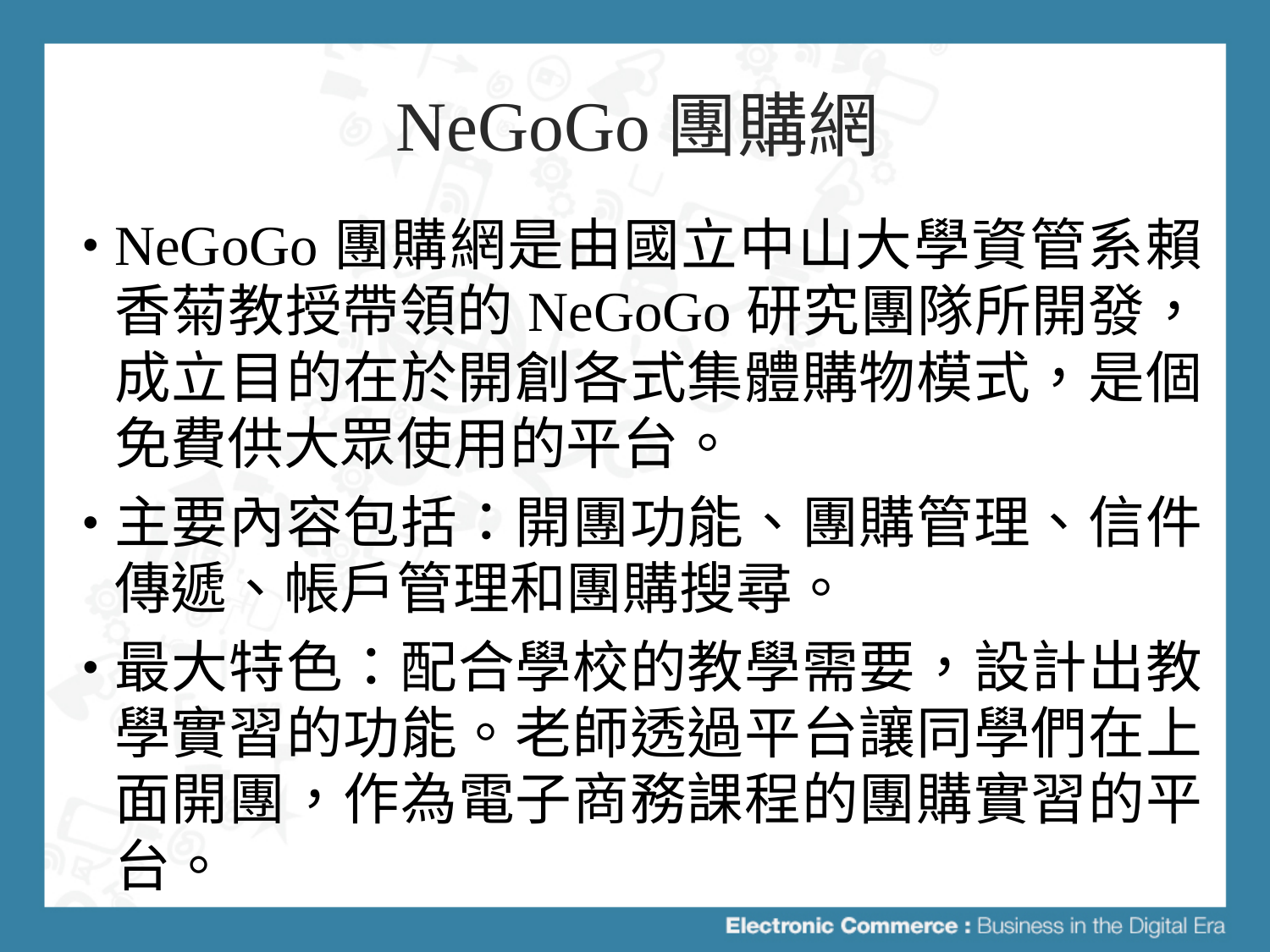

# NeGoGo團購網
NeGoGo團購網是由國立中山大學資管系賴香菊教授帶領的NeGoGo研究團隊所開發，成立目的在於開創各式集體購物模式，是個免費供大眾使用的平台。
主要內容包括：開團功能、團購管理、信件傳遞、帳戶管理和團購搜尋。
最大特色：配合學校的教學需要，設計出教學實習的功能。老師透過平台讓同學們在上面開團，作為電子商務課程的團購實習的平台。